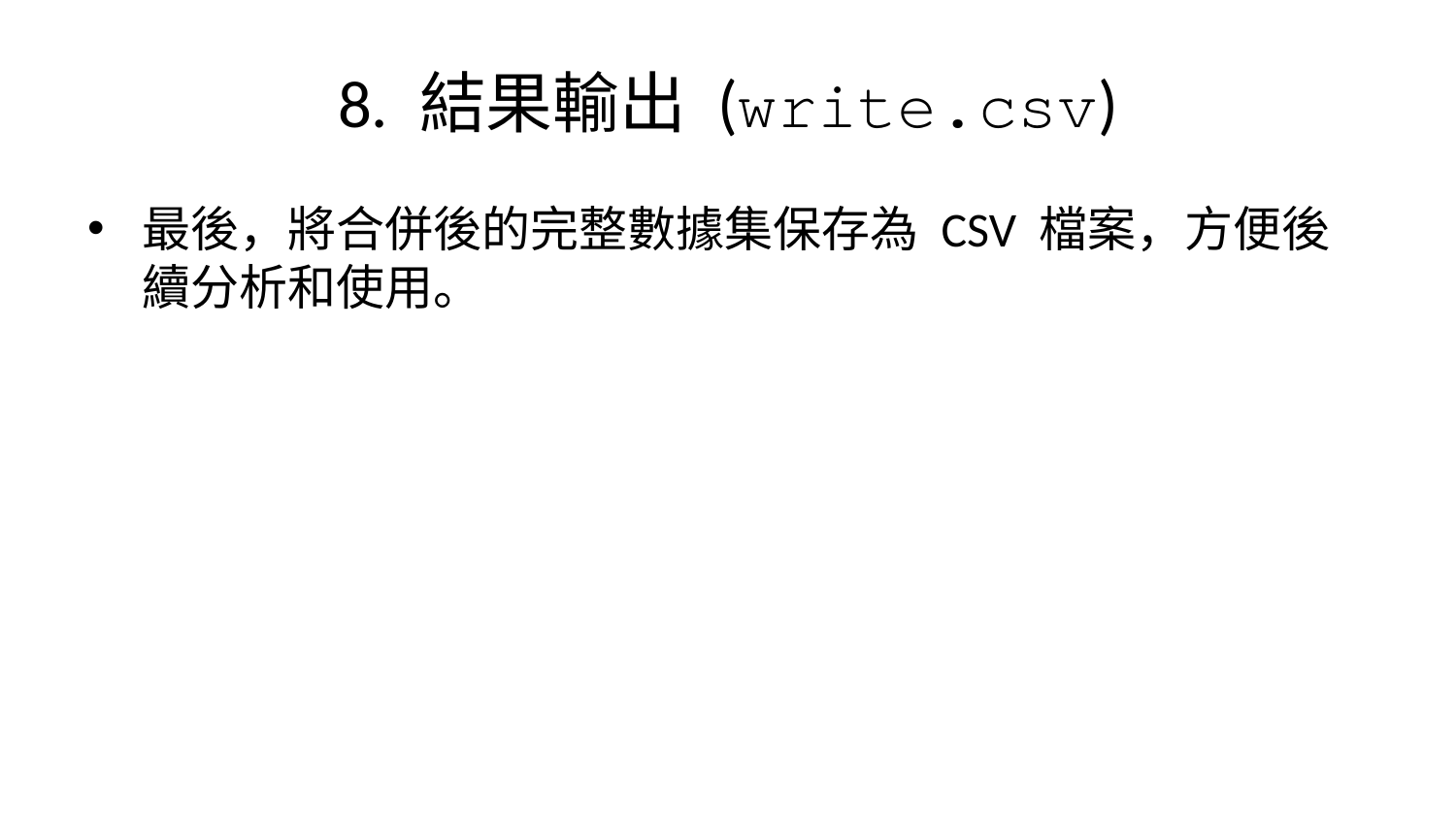

# 8. 結果輸出 (write.csv)
最後，將合併後的完整數據集保存為 CSV 檔案，方便後續分析和使用。